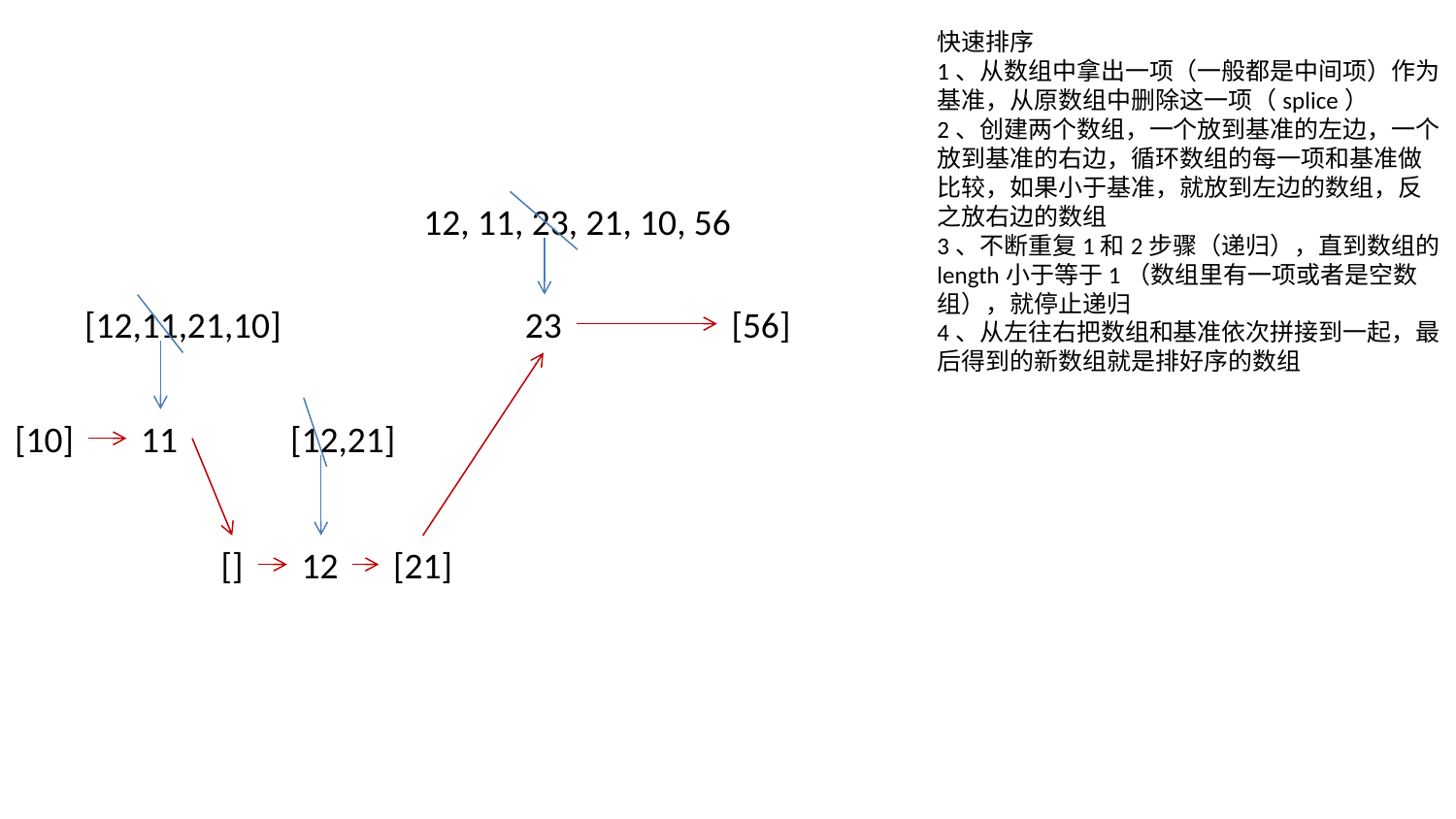

快速排序
1、从数组中拿出一项（一般都是中间项）作为基准，从原数组中删除这一项（splice）
2、创建两个数组，一个放到基准的左边，一个放到基准的右边，循环数组的每一项和基准做比较，如果小于基准，就放到左边的数组，反之放右边的数组
3、不断重复1和2步骤（递归），直到数组的length小于等于1（数组里有一项或者是空数组），就停止递归
4、从左往右把数组和基准依次拼接到一起，最后得到的新数组就是排好序的数组
12, 11, 23, 21, 10, 56
[12,11,21,10]
23
[56]
[10]
11
[12,21]
[]
12
[21]